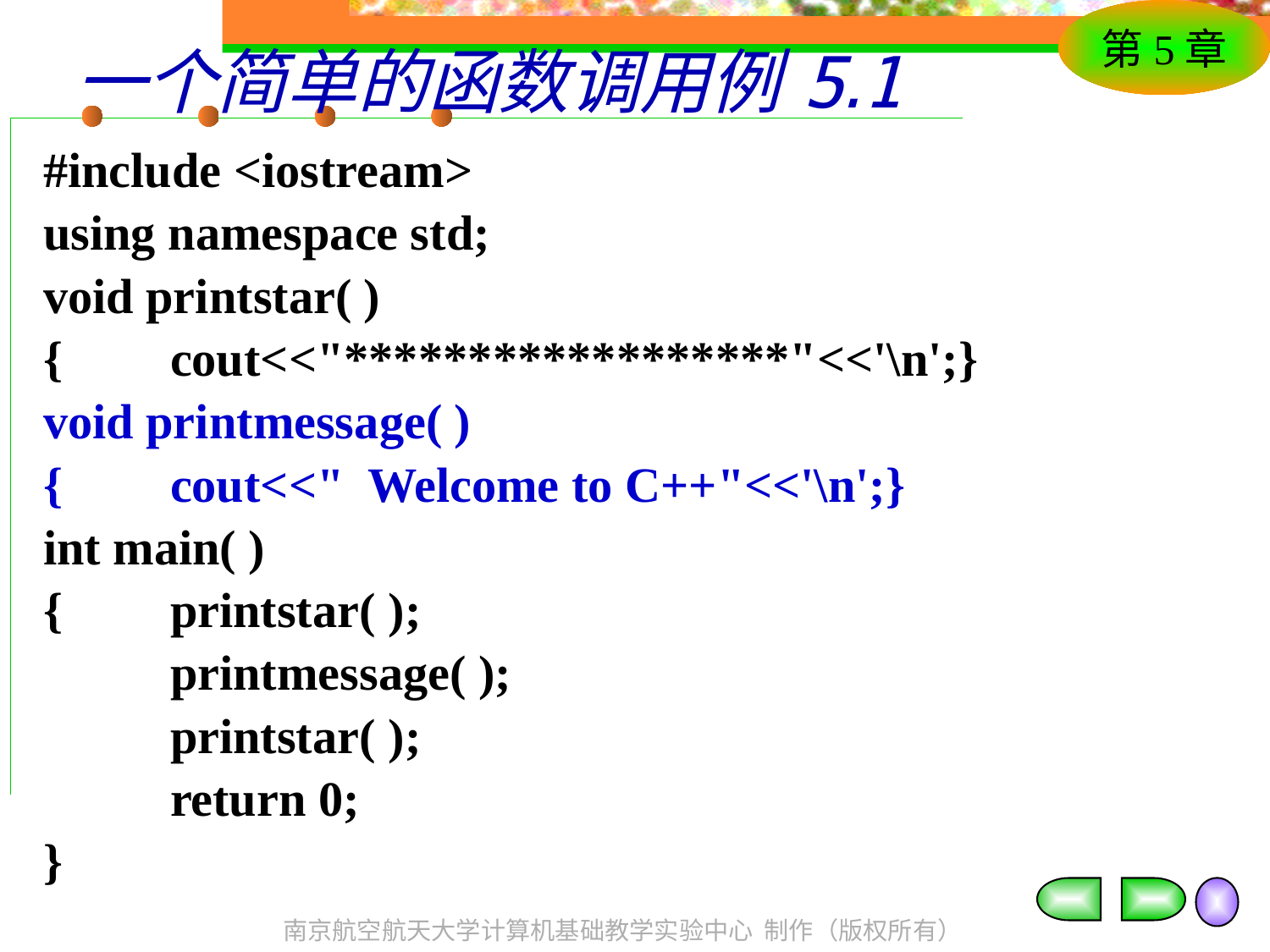

# 一个简单的函数调用例 5.1
#include <iostream>
using namespace std;
void printstar( )
{	cout<<"******************"<<'\n';}
void printmessage( )
{	cout<<"  Welcome to C++"<<'\n';}
int main( )
{	printstar( );
	printmessage( );
	printstar( );
	return 0;
}